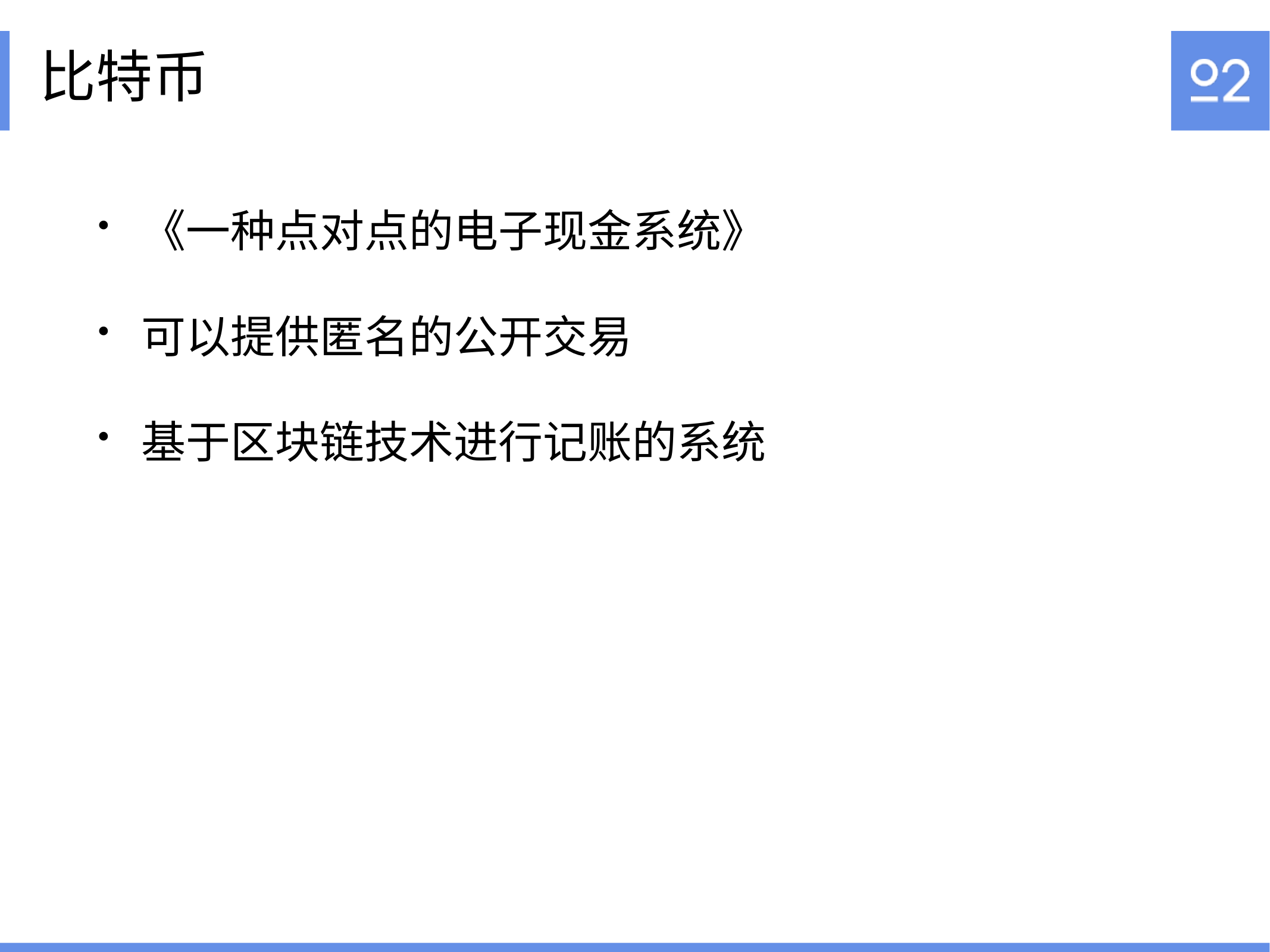

# 比特币
《一种点对点的电子现金系统》
可以提供匿名的公开交易
基于区块链技术进行记账的系统